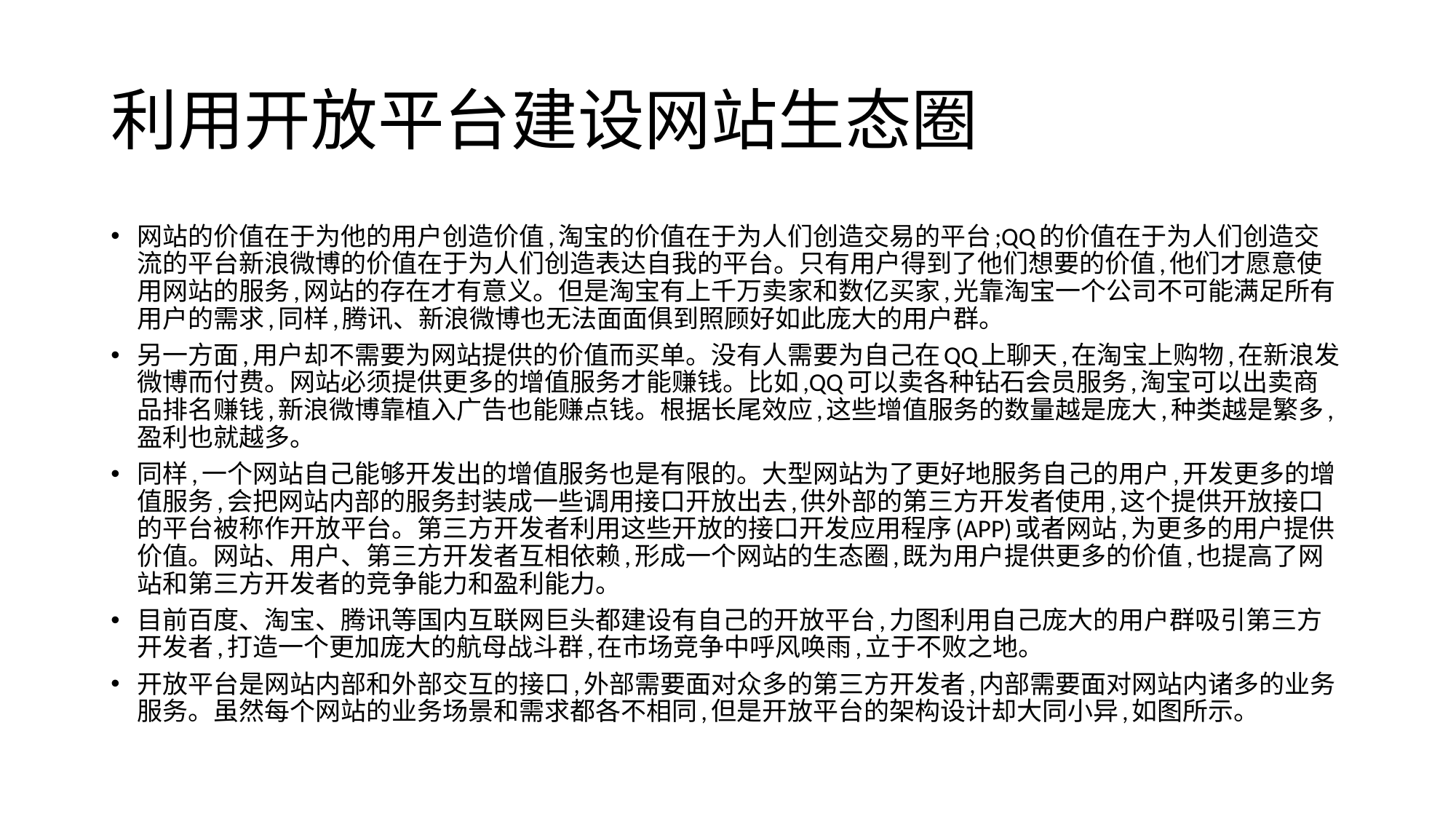

# 利用开放平台建设网站生态圈
网站的价值在于为他的用户创造价值,淘宝的价值在于为人们创造交易的平台;QQ的价值在于为人们创造交流的平台新浪微博的价值在于为人们创造表达自我的平台。只有用户得到了他们想要的价值,他们才愿意使用网站的服务,网站的存在才有意义。但是淘宝有上千万卖家和数亿买家,光靠淘宝一个公司不可能满足所有用户的需求,同样,腾讯、新浪微博也无法面面俱到照顾好如此庞大的用户群。
另一方面,用户却不需要为网站提供的价值而买单。没有人需要为自己在QQ上聊天,在淘宝上购物,在新浪发微博而付费。网站必须提供更多的增值服务才能赚钱。比如,QQ可以卖各种钻石会员服务,淘宝可以出卖商品排名赚钱,新浪微博靠植入广告也能赚点钱。根据长尾效应,这些增值服务的数量越是庞大,种类越是繁多,盈利也就越多。
同样,一个网站自己能够开发出的增值服务也是有限的。大型网站为了更好地服务自己的用户,开发更多的增值服务,会把网站内部的服务封装成一些调用接口开放出去,供外部的第三方开发者使用,这个提供开放接口的平台被称作开放平台。第三方开发者利用这些开放的接口开发应用程序(APP)或者网站,为更多的用户提供价值。网站、用户、第三方开发者互相依赖,形成一个网站的生态圈,既为用户提供更多的价值,也提高了网站和第三方开发者的竞争能力和盈利能力。
目前百度、淘宝、腾讯等国内互联网巨头都建设有自己的开放平台,力图利用自己庞大的用户群吸引第三方开发者,打造一个更加庞大的航母战斗群,在市场竞争中呼风唤雨,立于不败之地。
开放平台是网站内部和外部交互的接口,外部需要面对众多的第三方开发者,内部需要面对网站内诸多的业务服务。虽然每个网站的业务场景和需求都各不相同,但是开放平台的架构设计却大同小异,如图所示。